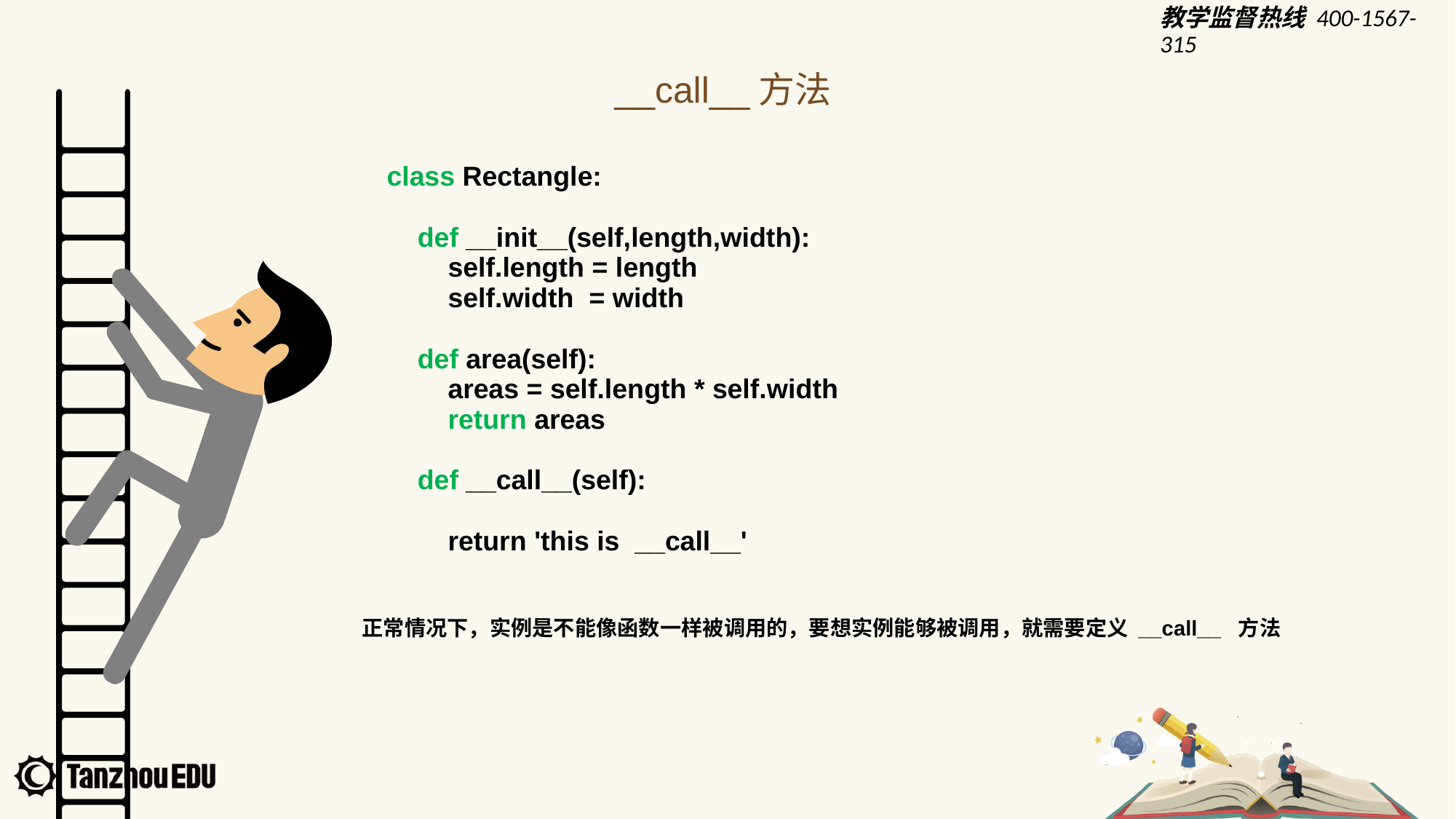

__call__方法

class Rectangle:

    def __init__(self,length,width):
        self.length = length
        self.width  = width

    def area(self):
        areas = self.length * self.width
        return areas

    def __call__(self):

        return 'this is  __call__'
正常情况下，实例是不能像函数一样被调用的，要想实例能够被调用，就需要定义 __call__  方法